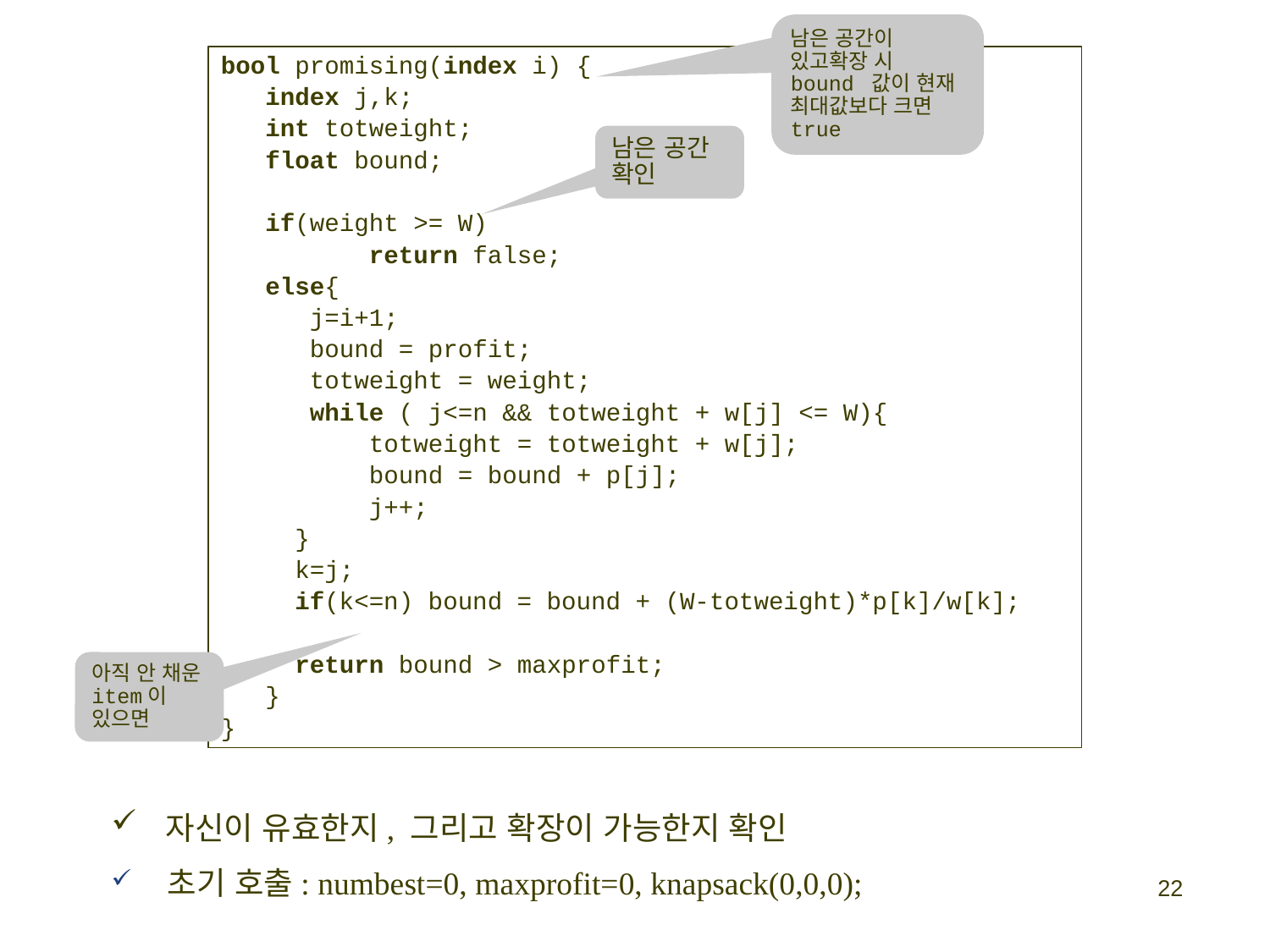

남은 공간이 있고확장 시 bound 값이 현재 최대값보다 크면 true
bool promising(index i) {
   index j,k;
   int totweight;
   float bound;

   if(weight >= W)
          return false;
   else{
      j=i+1;
      bound = profit;
      totweight = weight;
      while ( j<=n && totweight + w[j] <= W){
          totweight = totweight + w[j];
          bound = bound + p[j];
          j++;
     }
     k=j;
     if(k<=n) bound = bound + (W-totweight)*p[k]/w[k];

     return bound > maxprofit;
   }
}
남은 공간 확인
아직 안 채운 item이 있으면
 자신이 유효한지, 그리고 확장이 가능한지 확인
 초기 호출: numbest=0, maxprofit=0, knapsack(0,0,0);
22